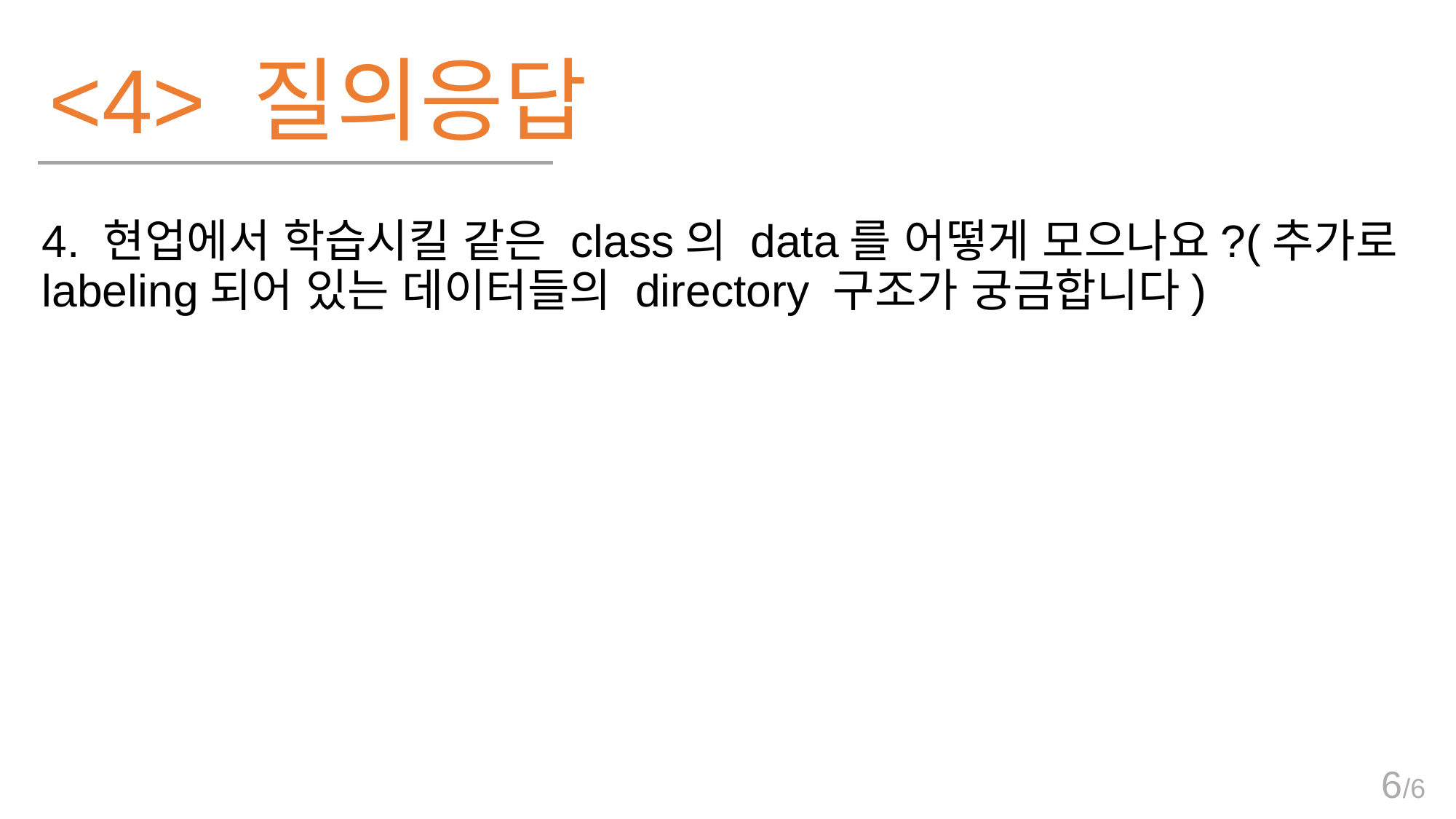

# <4> 질의응답
4. 현업에서 학습시킬 같은 class의 data를 어떻게 모으나요?(추가로 labeling되어 있는 데이터들의 directory 구조가 궁금합니다)
6/6